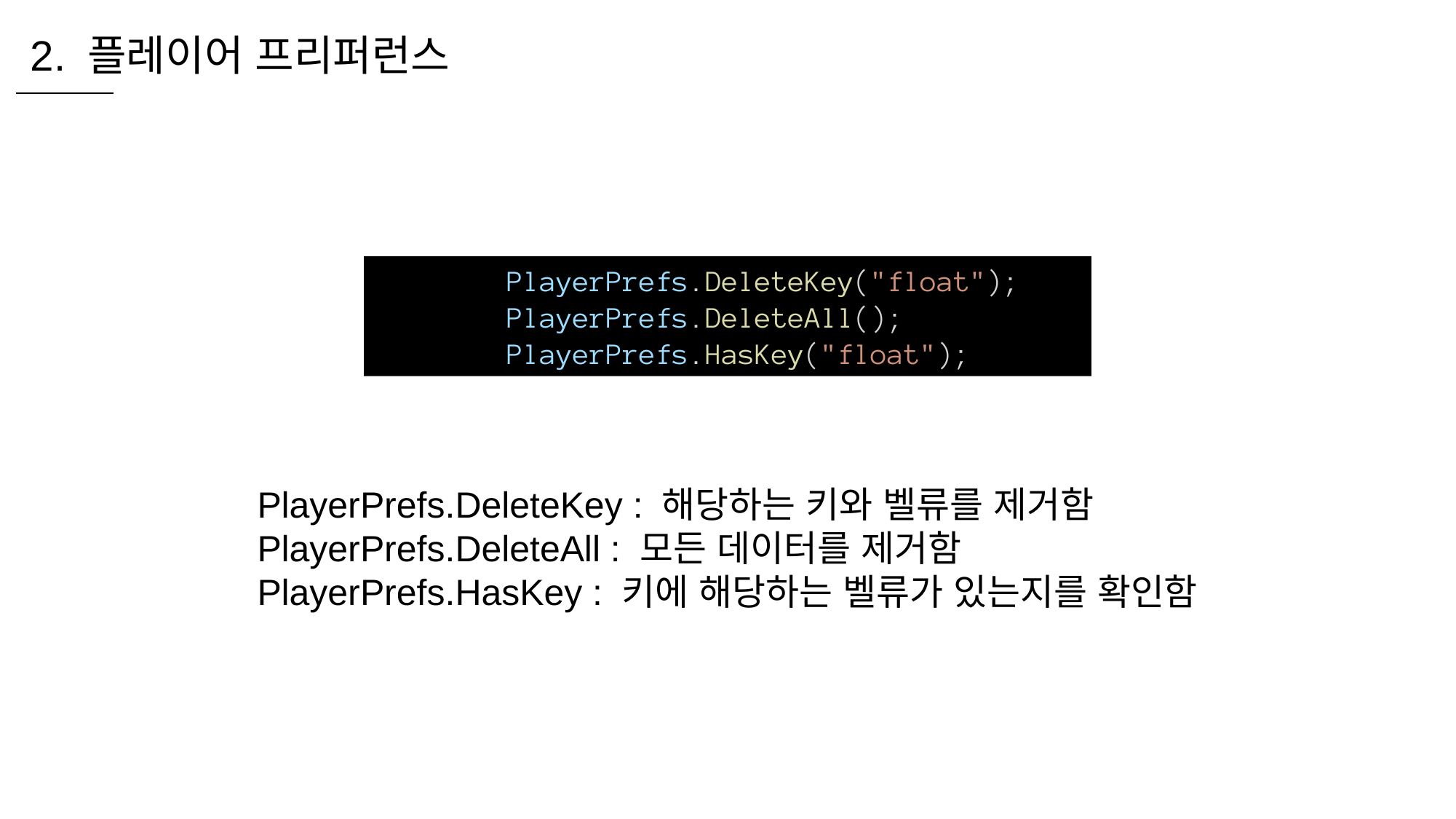

2. 플레이어 프리퍼런스
        PlayerPrefs.DeleteKey("float");
        PlayerPrefs.DeleteAll();
        PlayerPrefs.HasKey("float");
PlayerPrefs.DeleteKey : 해당하는 키와 벨류를 제거함
PlayerPrefs.DeleteAll : 모든 데이터를 제거함
PlayerPrefs.HasKey : 키에 해당하는 벨류가 있는지를 확인함